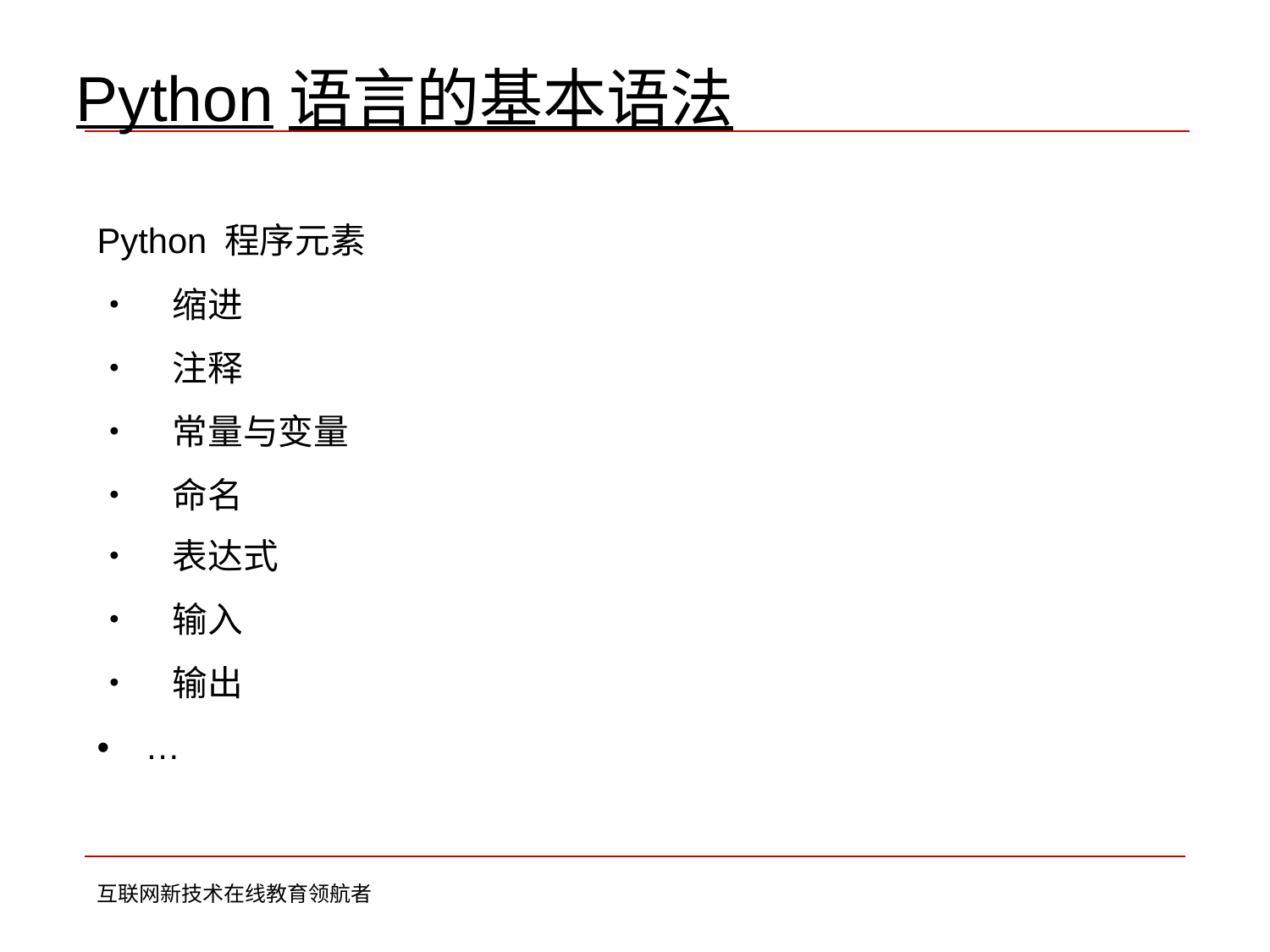

Python语言的基本语法

	Python 程序元素
	•    缩进
	•    注释
	•    常量与变量
	•    命名
	•    表达式
	•    输入
	•    输出
	•    …

互联网新技术在线教育领航者